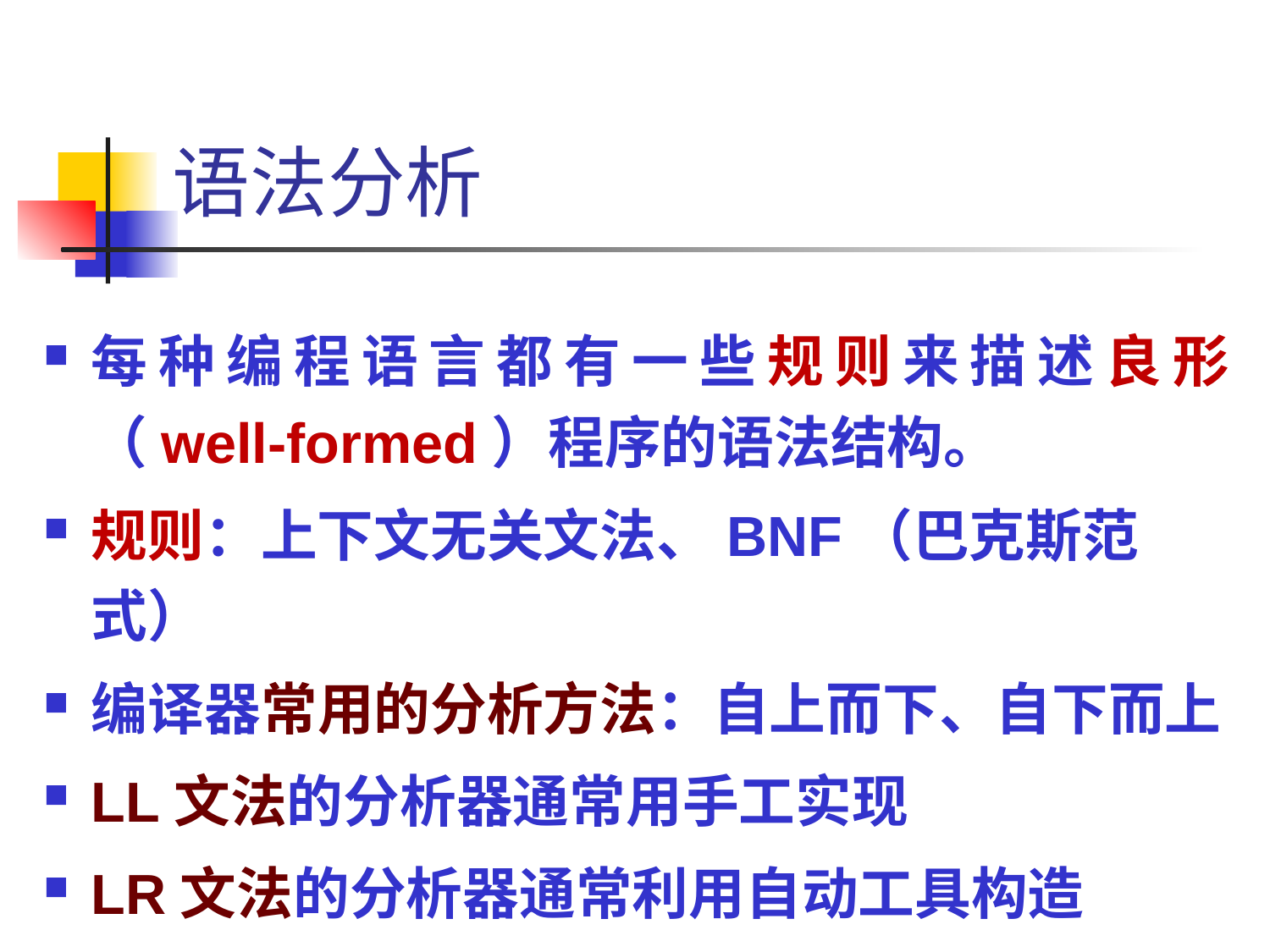

# 语法分析
每种编程语言都有一些规则来描述良形（well-formed）程序的语法结构。
规则：上下文无关文法、BNF（巴克斯范式）
编译器常用的分析方法：自上而下、自下而上
LL文法的分析器通常用手工实现
LR文法的分析器通常利用自动工具构造